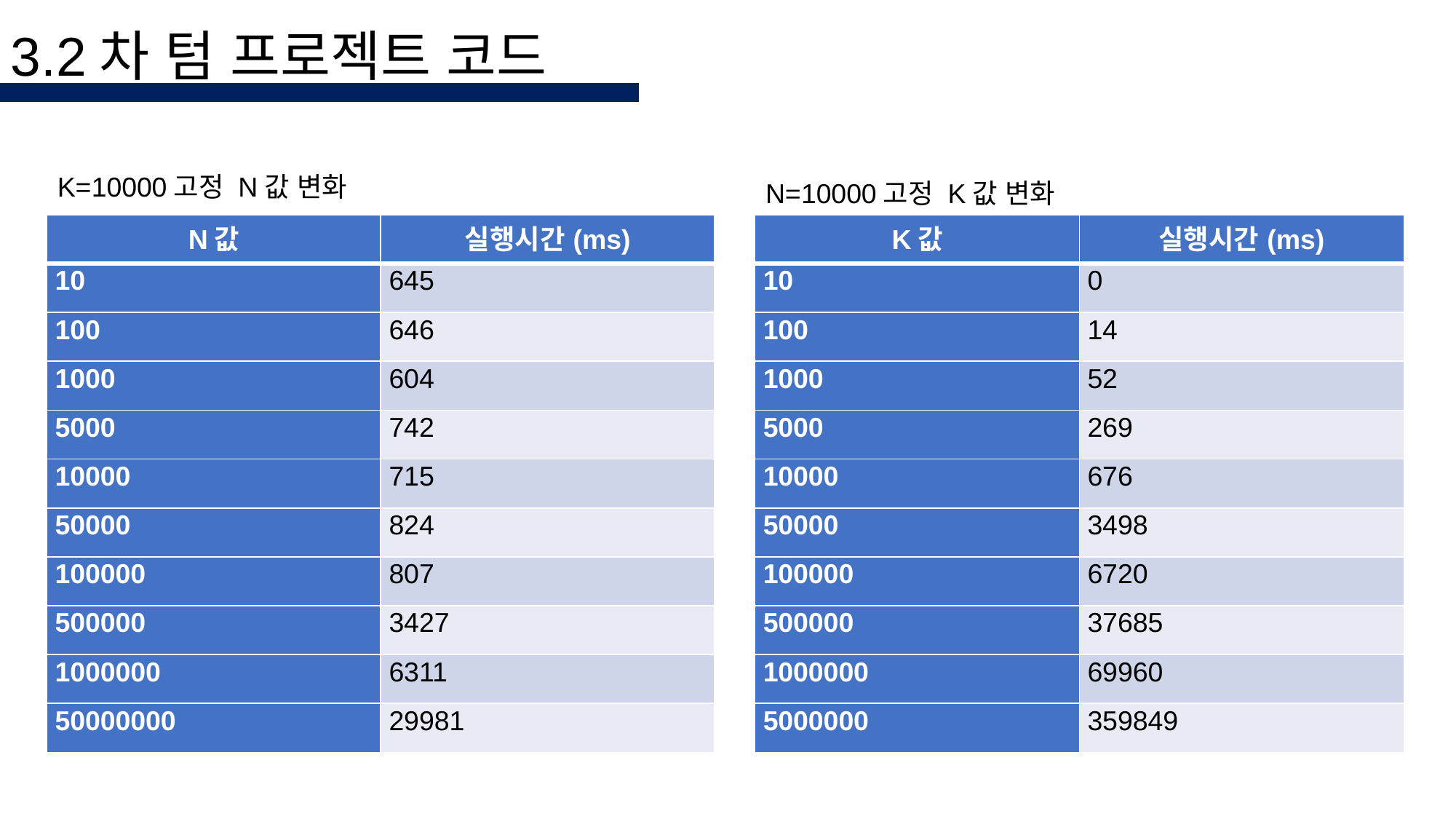

3.2차 텀 프로젝트 코드

K=10000고정 N값 변화
N=10000고정 K값 변화
| N값 | 실행시간(ms) |
| --- | --- |
| 10 | 645 |
| 100 | 646 |
| 1000 | 604 |
| 5000 | 742 |
| 10000 | 715 |
| 50000 | 824 |
| 100000 | 807 |
| 500000 | 3427 |
| 1000000 | 6311 |
| 50000000 | 29981 |
| K값 | 실행시간(ms) |
| --- | --- |
| 10 | 0 |
| 100 | 14 |
| 1000 | 52 |
| 5000 | 269 |
| 10000 | 676 |
| 50000 | 3498 |
| 100000 | 6720 |
| 500000 | 37685 |
| 1000000 | 69960 |
| 5000000 | 359849 |